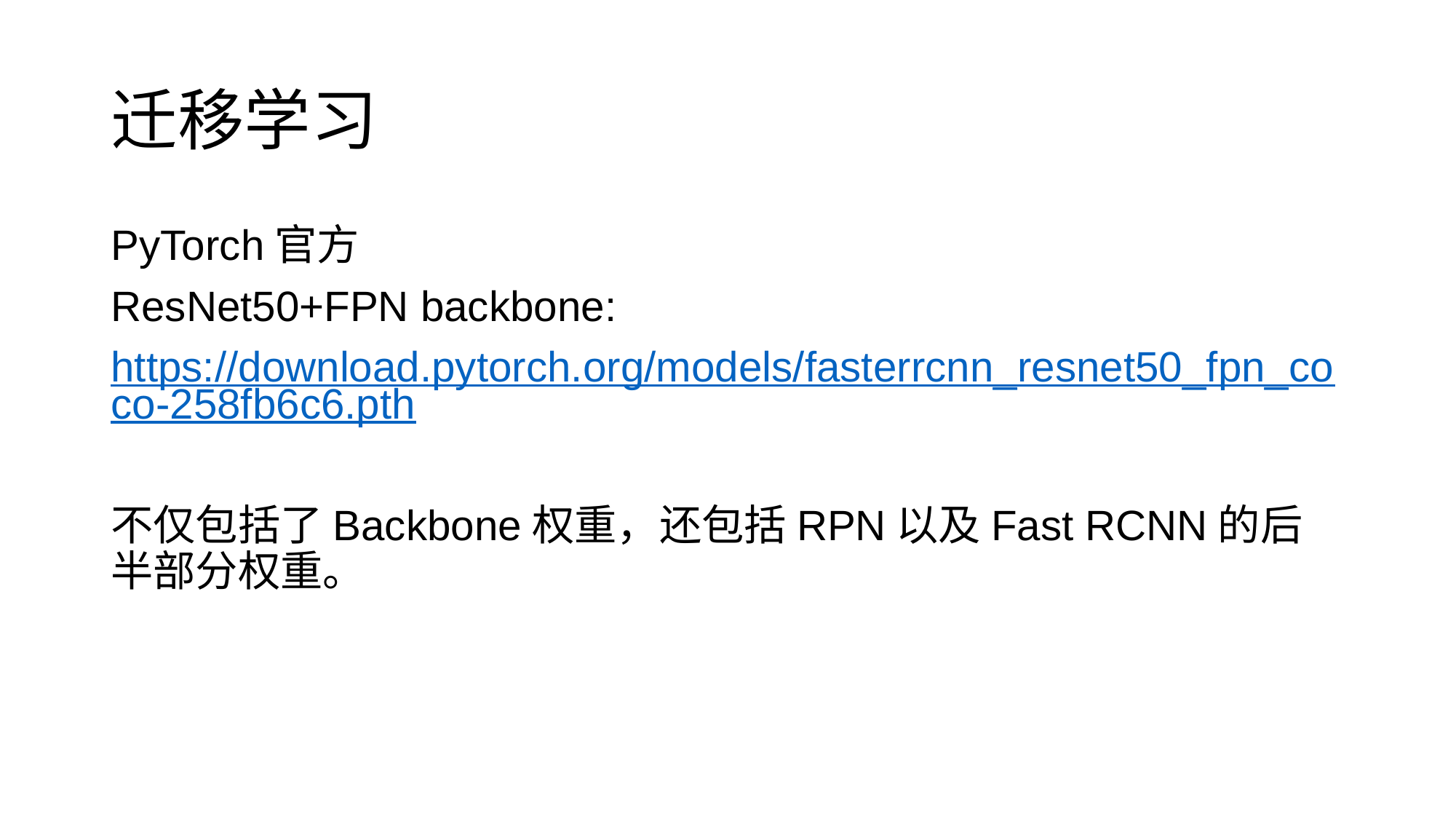

# 迁移学习
PyTorch官方
ResNet50+FPN backbone:
https://download.pytorch.org/models/fasterrcnn_resnet50_fpn_coco-258fb6c6.pth

不仅包括了Backbone权重，还包括RPN以及Fast RCNN的后半部分权重。